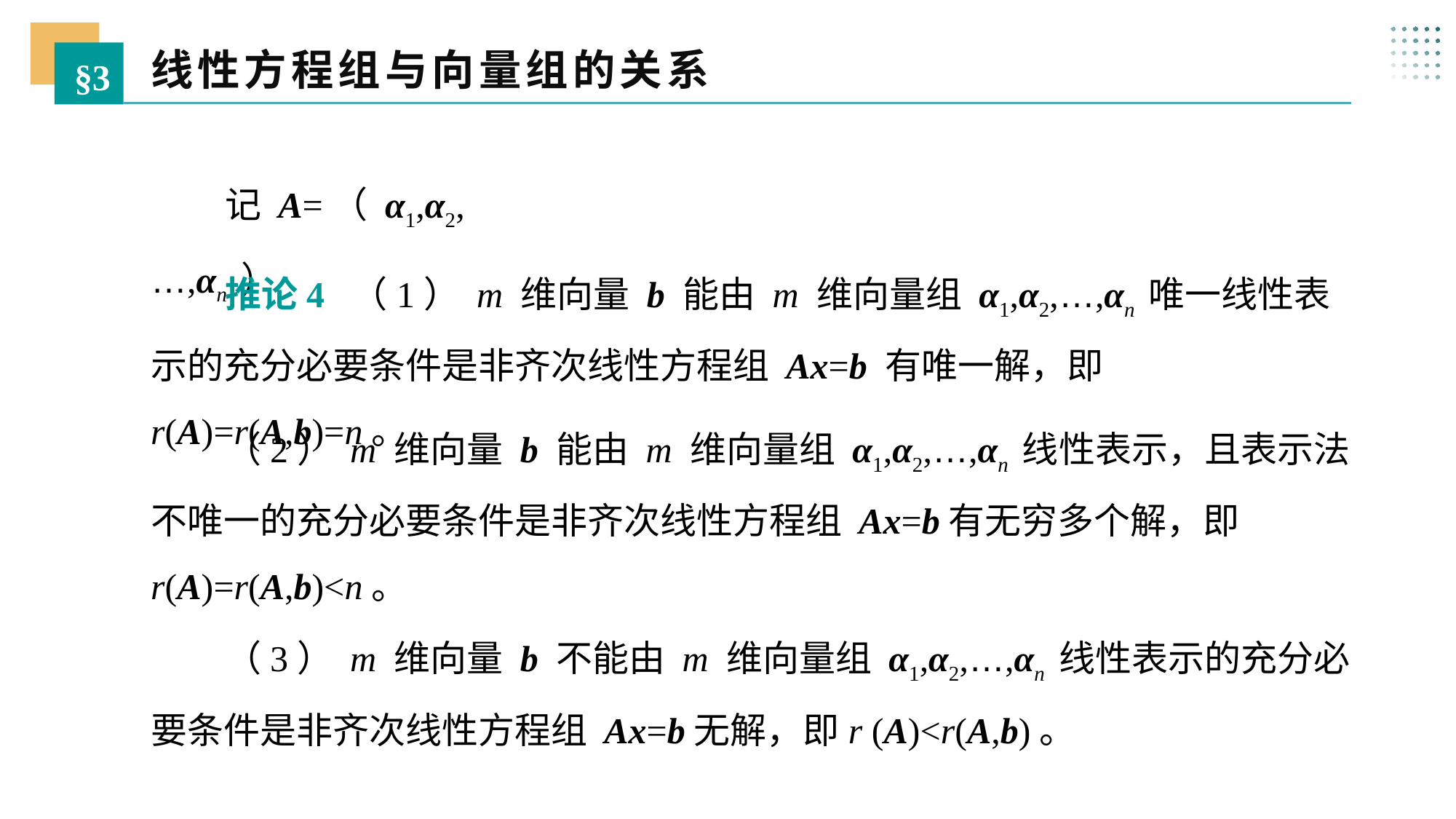

线性方程组与向量组的关系
§3
        记 A=（ α1,α2,…,αn ）
        推论4  （1） m 维向量 b 能由 m 维向量组 α1,α2,…,αn 唯一线性表示的充分必要条件是非齐次线性方程组 Ax=b 有唯一解，即 r(A)=r(A,b)=n。
        （2） m 维向量 b 能由 m 维向量组 α1,α2,…,αn 线性表示，且表示法不唯一的充分必要条件是非齐次线性方程组 Ax=b有无穷多个解，即r(A)=r(A,b)<n。
        （3） m 维向量 b 不能由 m 维向量组 α1,α2,…,αn 线性表示的充分必要条件是非齐次线性方程组 Ax=b无解，即r (A)<r(A,b)。